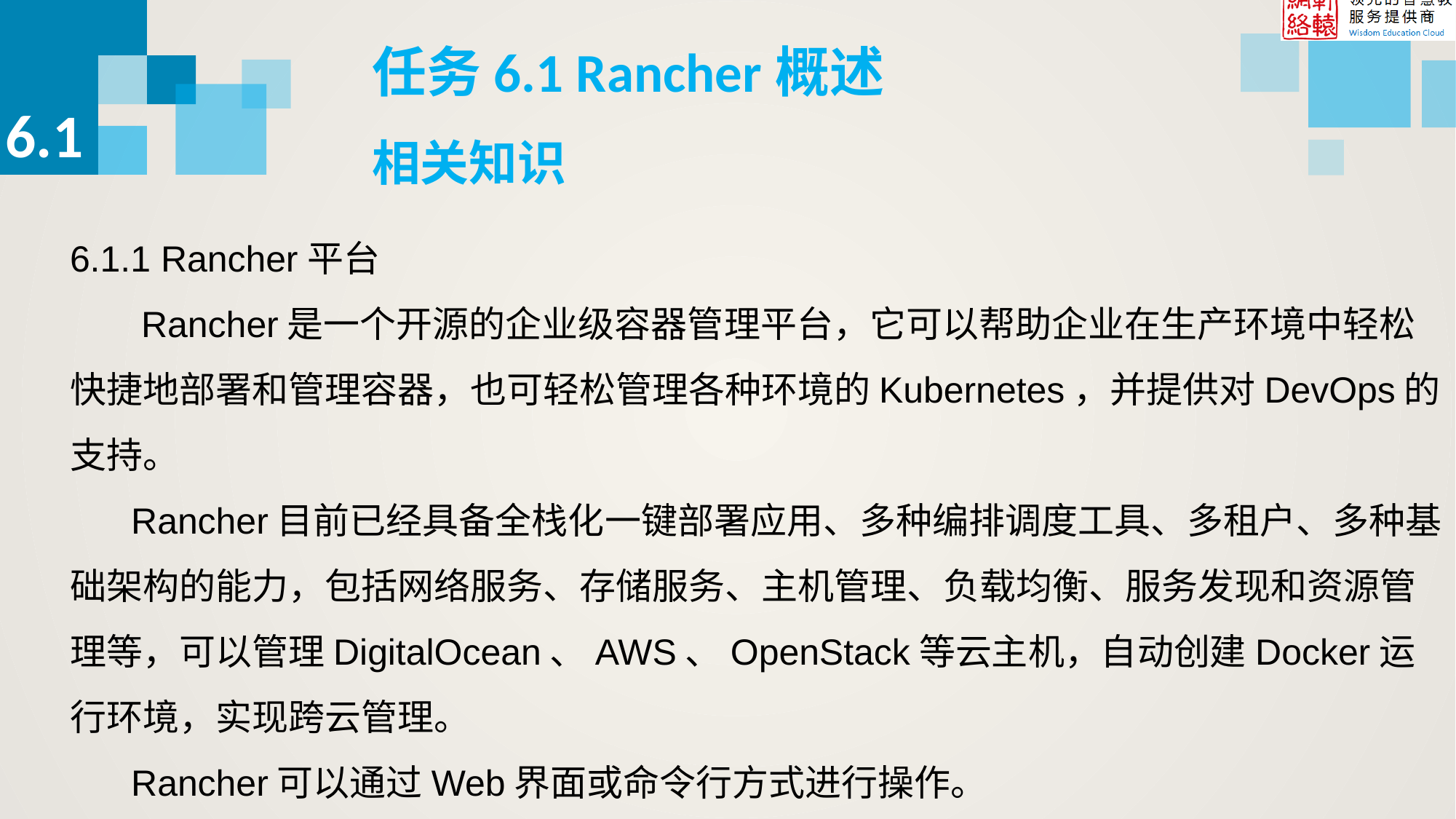

任务6.1 Rancher概述
6.1
相关知识
6.1.1 Rancher平台
       Rancher是一个开源的企业级容器管理平台，它可以帮助企业在生产环境中轻松快捷地部署和管理容器，也可轻松管理各种环境的Kubernetes，并提供对DevOps的支持。
      Rancher目前已经具备全栈化一键部署应用、多种编排调度工具、多租户、多种基础架构的能力，包括网络服务、存储服务、主机管理、负载均衡、服务发现和资源管理等，可以管理DigitalOcean、AWS、OpenStack等云主机，自动创建Docker运行环境，实现跨云管理。
      Rancher可以通过Web界面或命令行方式进行操作。